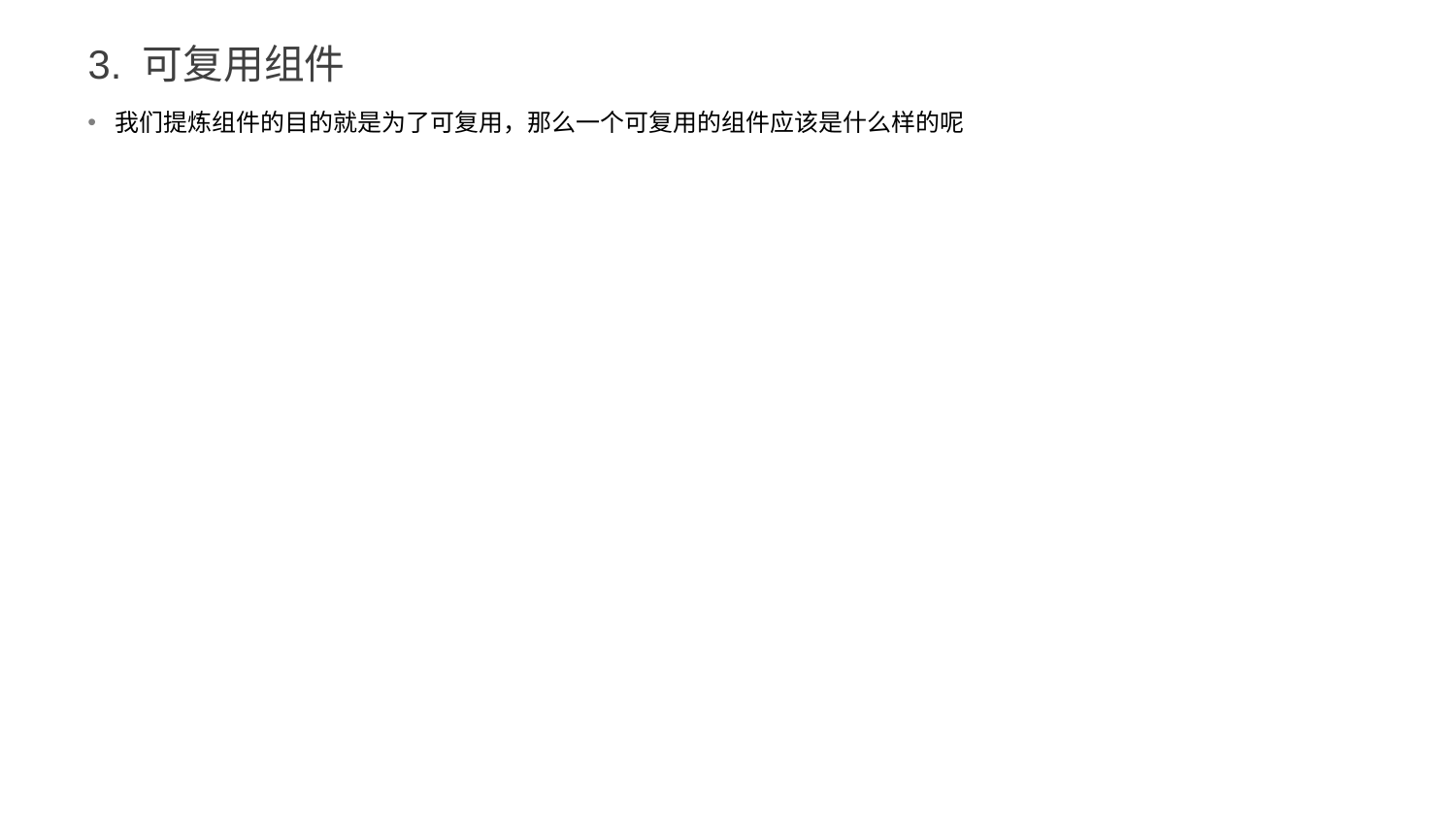

3. 可复用组件
我们提炼组件的目的就是为了可复用，那么一个可复用的组件应该是什么样的呢